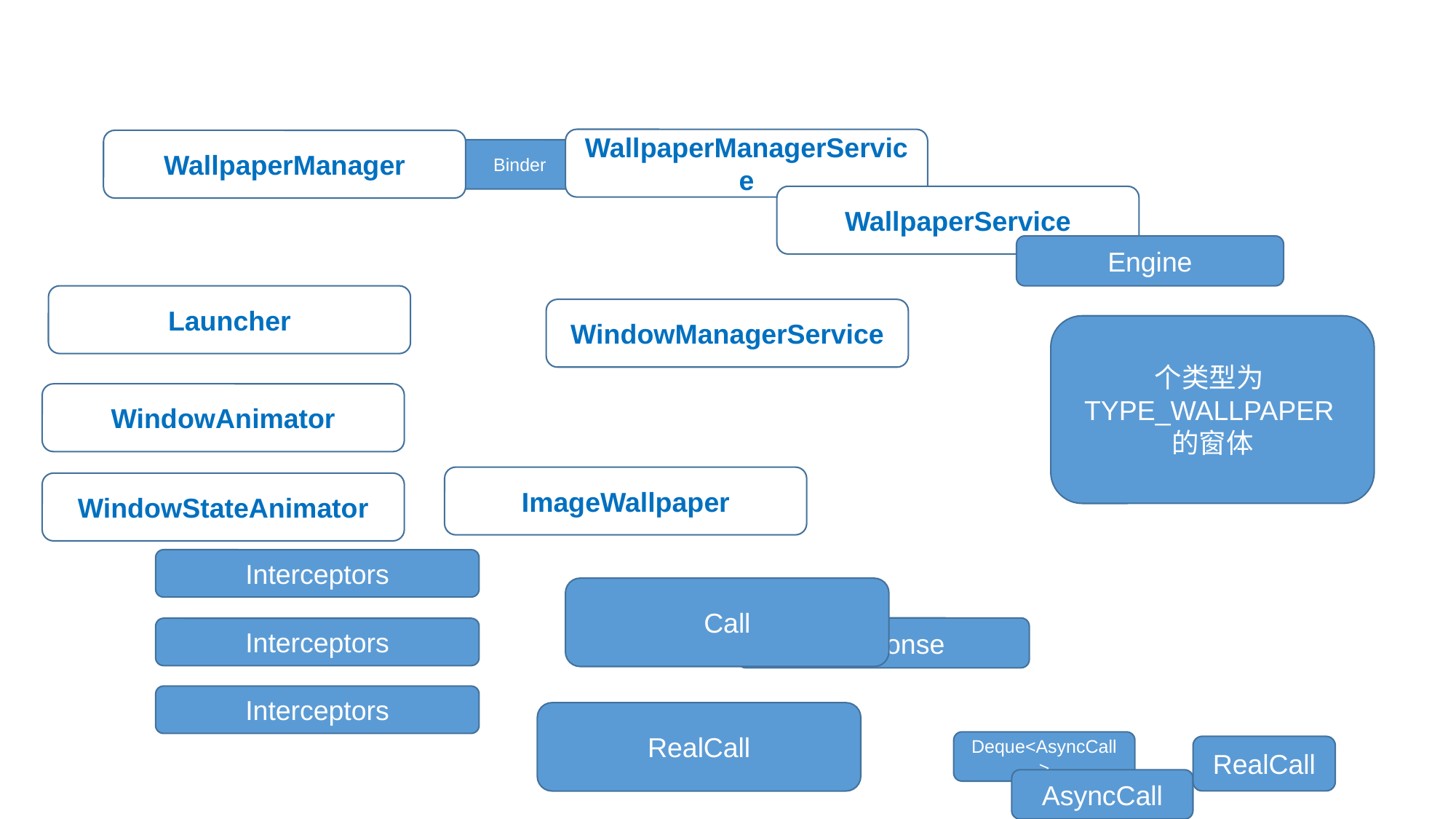

WallpaperManagerService
WallpaperManager
Binder
WallpaperService
Engine
Launcher
WindowManagerService
个类型为TYPE_WALLPAPER的窗体
WindowAnimator
ImageWallpaper
WindowStateAnimator
Interceptors
Call
Response
Interceptors
Interceptors
RealCall
Deque<AsyncCall>
RealCall
AsyncCall